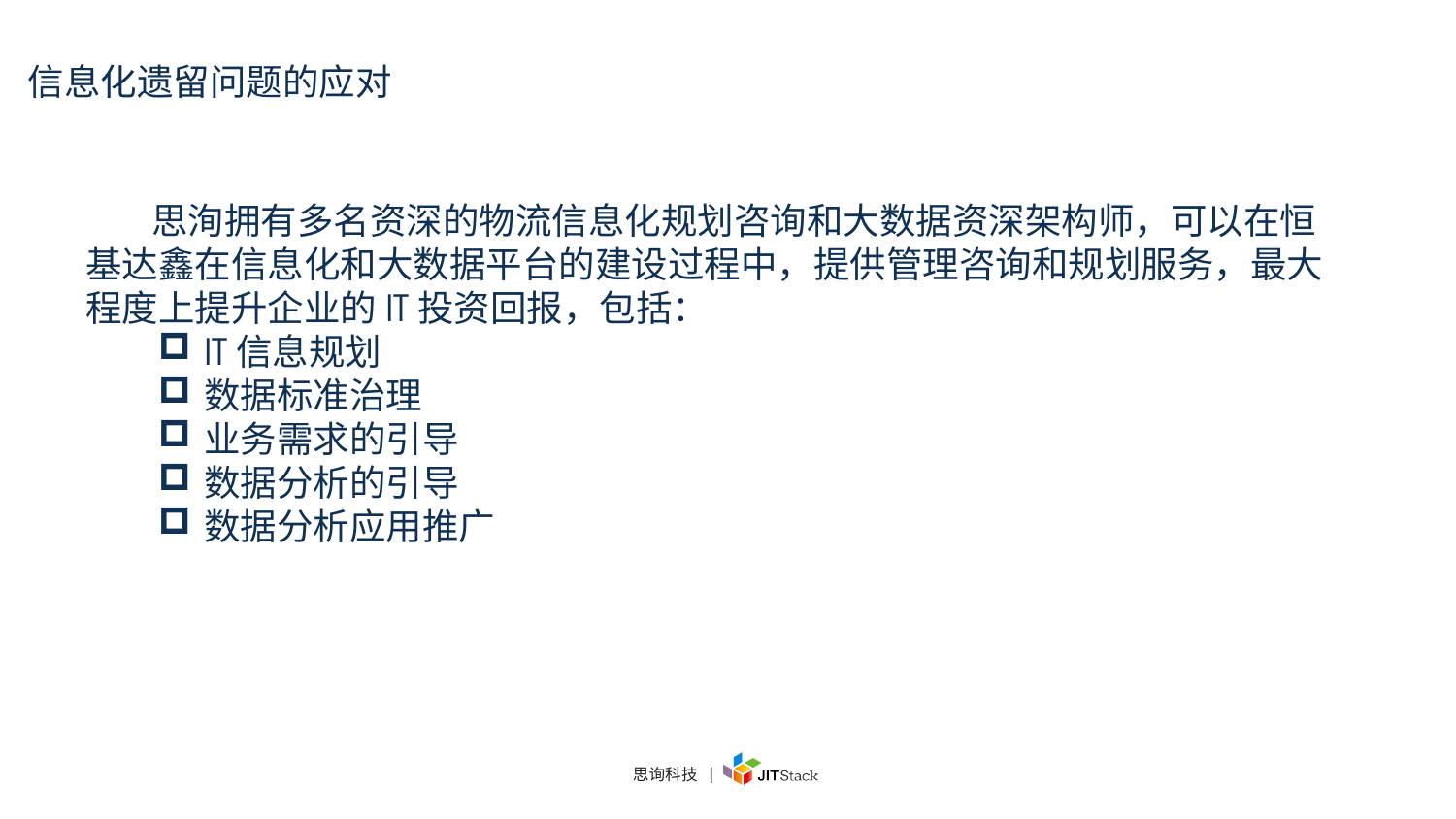

信息化遗留问题的应对
       思洵拥有多名资深的物流信息化规划咨询和大数据资深架构师，可以在恒基达鑫在信息化和大数据平台的建设过程中，提供管理咨询和规划服务，最大程度上提升企业的IT投资回报，包括：
IT信息规划
数据标准治理
业务需求的引导
数据分析的引导
数据分析应用推广